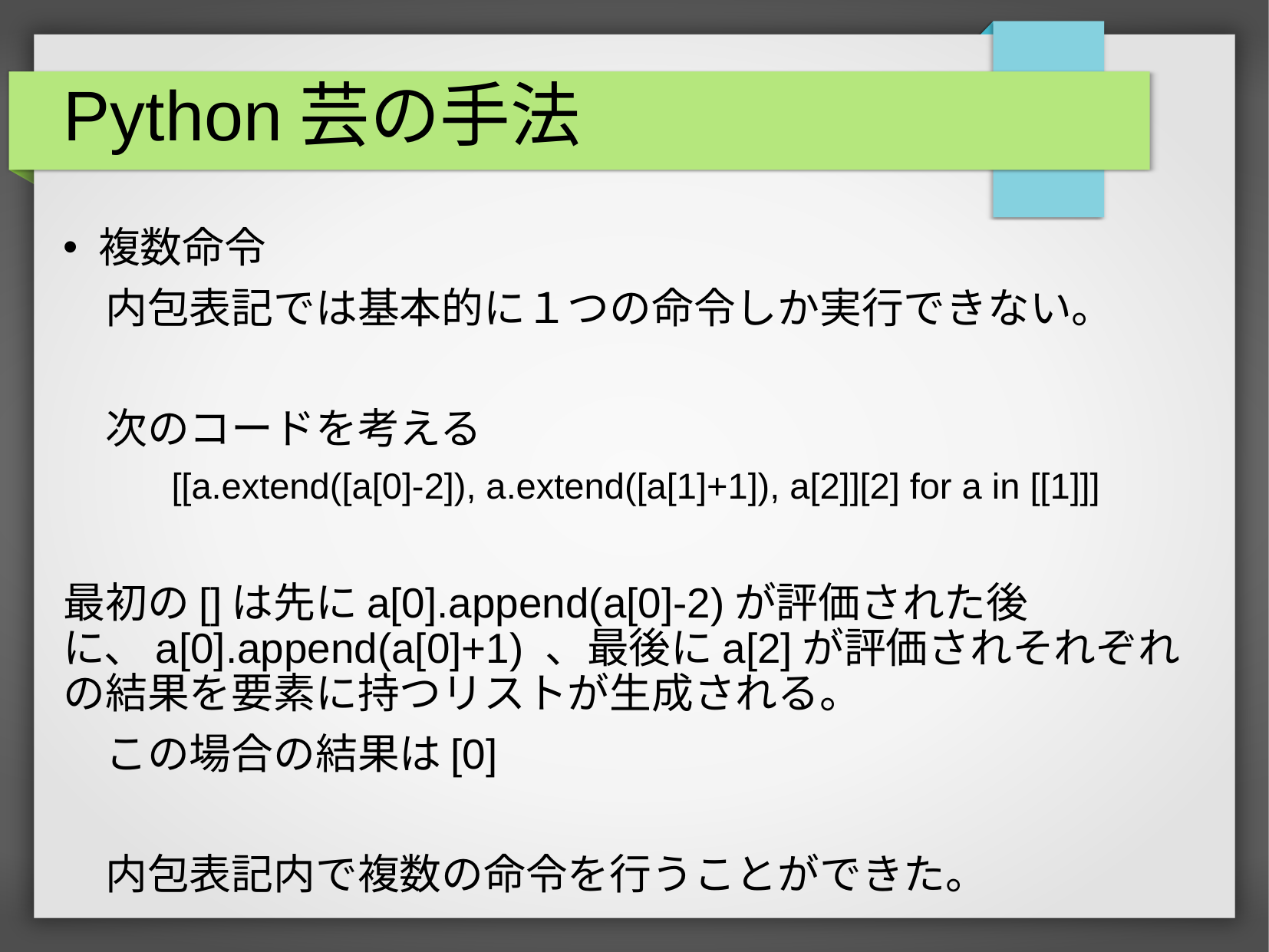

# Python芸の手法
複数命令
　内包表記では基本的に１つの命令しか実行できない。

　次のコードを考える
	[[a.extend([a[0]-2]), a.extend([a[1]+1]), a[2]][2] for a in [[1]]]

最初の[]は先にa[0].append(a[0]-2)が評価された後に、a[0].append(a[0]+1) 、最後にa[2]が評価されそれぞれの結果を要素に持つリストが生成される。
　この場合の結果は[0]

　内包表記内で複数の命令を行うことができた。